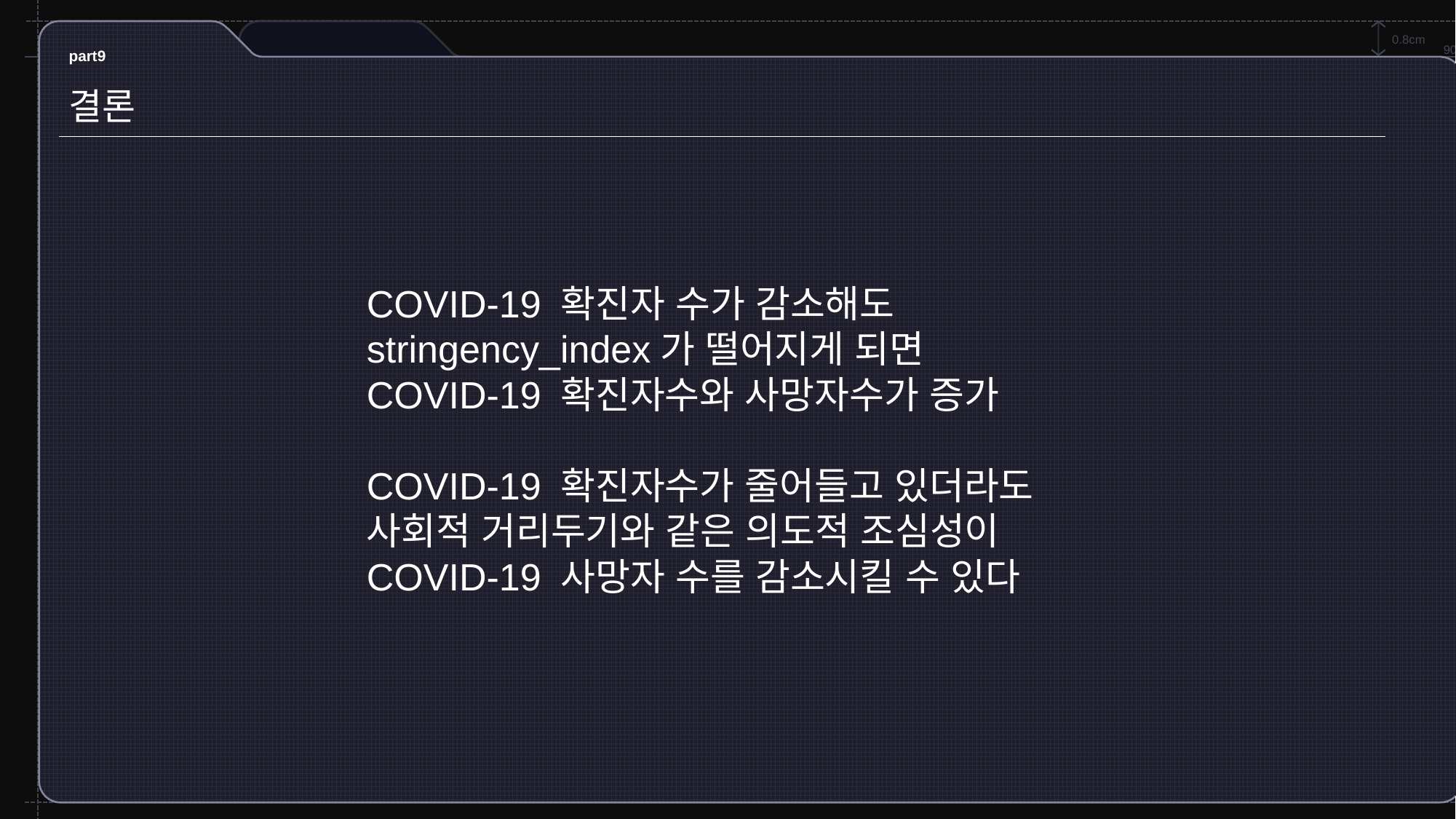

0.8cm
90º

part9

결론

COVID-19 확진자 수가 감소해도
stringency_index가 떨어지게 되면
COVID-19 확진자수와 사망자수가 증가

COVID-19 확진자수가 줄어들고 있더라도
사회적 거리두기와 같은 의도적 조심성이
COVID-19 사망자 수를 감소시킬 수 있다